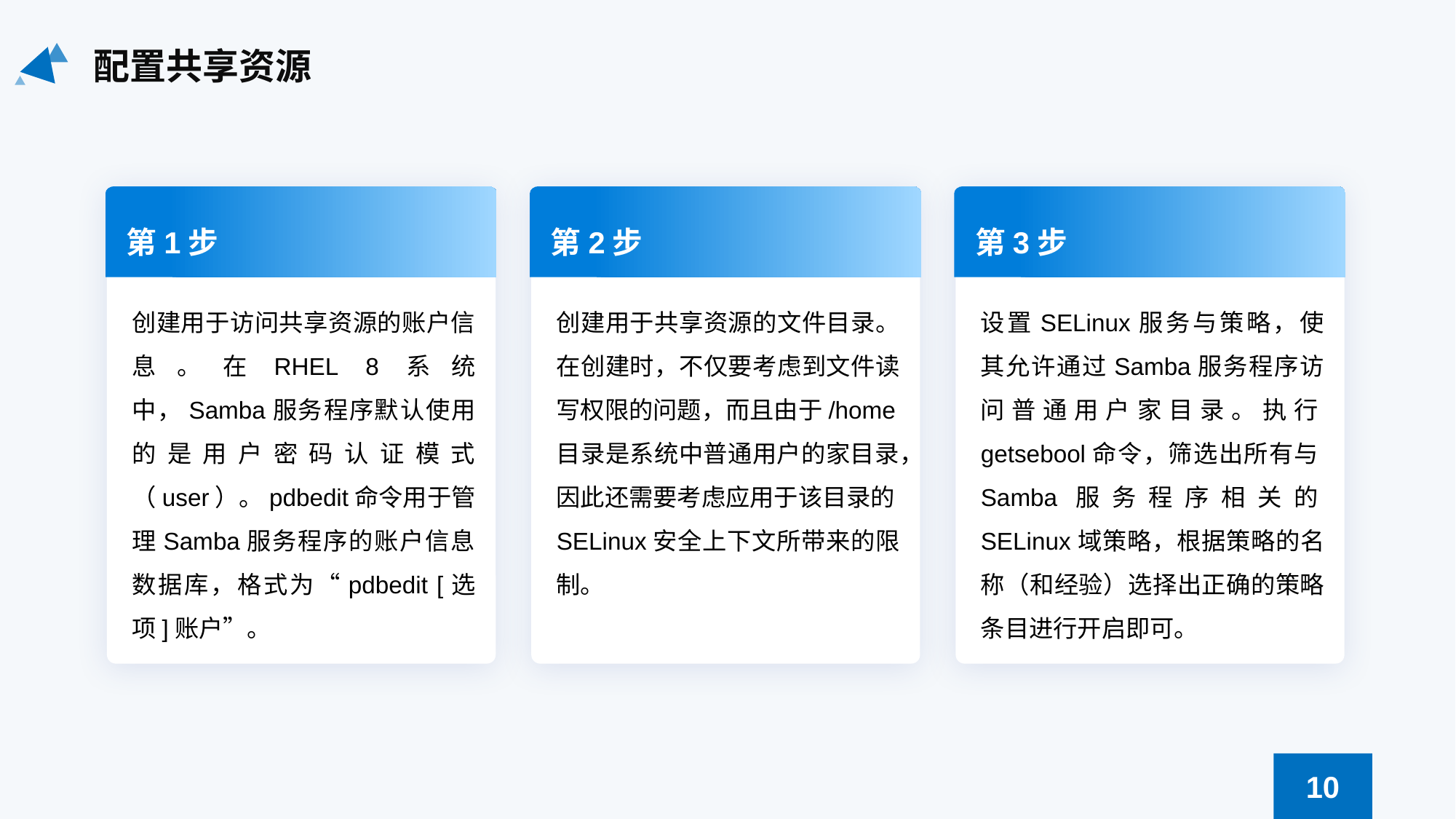

配置共享资源

第2步
创建用于共享资源的文件目录。在创建时，不仅要考虑到文件读写权限的问题，而且由于/home目录是系统中普通用户的家目录，因此还需要考虑应用于该目录的SELinux安全上下文所带来的限制。

第1步
创建用于访问共享资源的账户信息。在RHEL 8系统中，Samba服务程序默认使用的是用户密码认证模式（user）。pdbedit命令用于管理Samba服务程序的账户信息数据库，格式为“pdbedit [选项]账户”。

第3步
设置SELinux服务与策略，使其允许通过Samba服务程序访问普通用户家目录。执行getsebool命令，筛选出所有与Samba服务程序相关的SELinux域策略，根据策略的名称（和经验）选择出正确的策略条目进行开启即可。

10